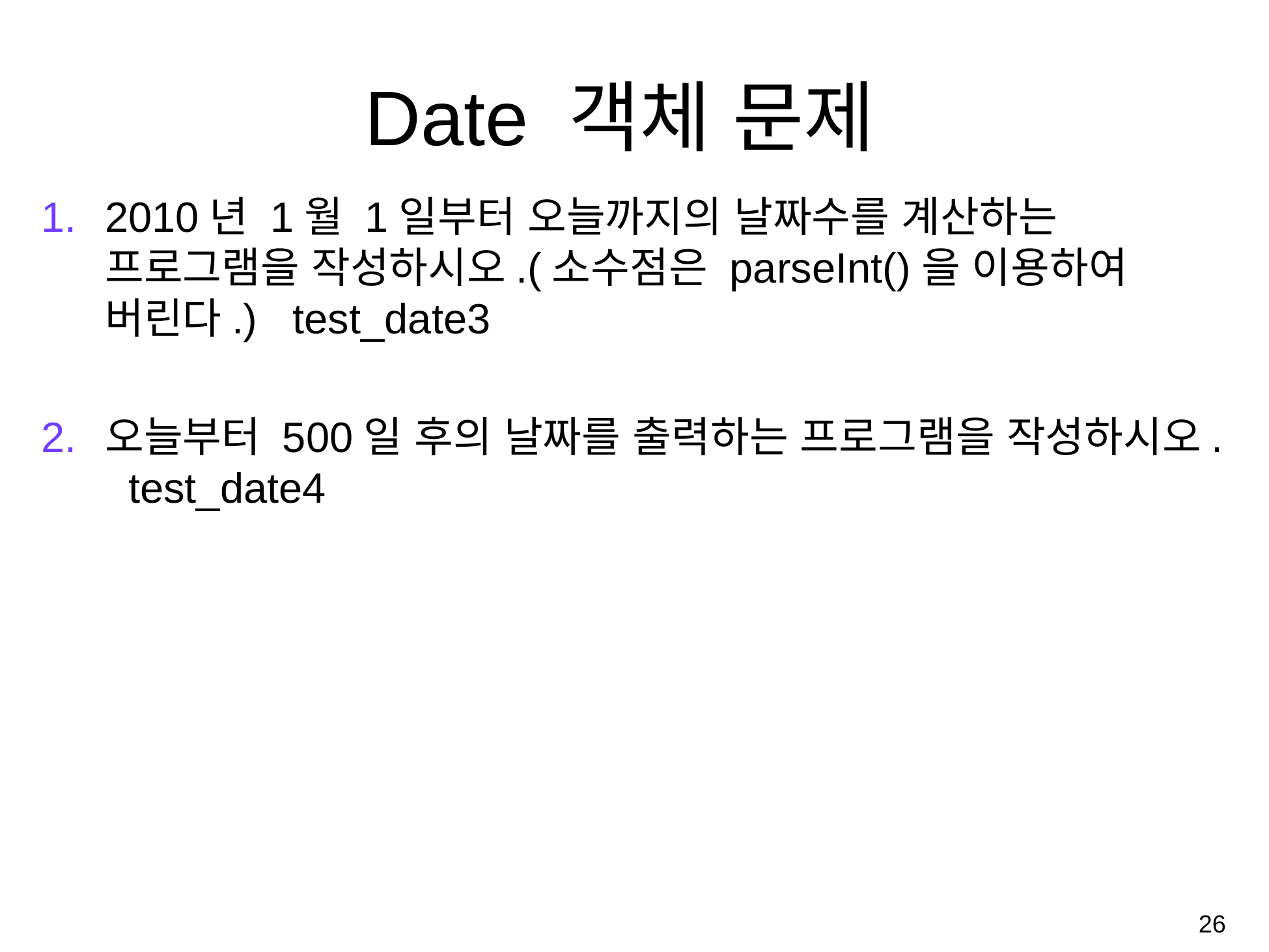

# Date 객체 문제
2010년 1월 1일부터 오늘까지의 날짜수를 계산하는 프로그램을 작성하시오.(소수점은 parseInt()을 이용하여 버린다.)   test_date3

오늘부터 500일 후의 날짜를 출력하는 프로그램을 작성하시오.   test_date4
26